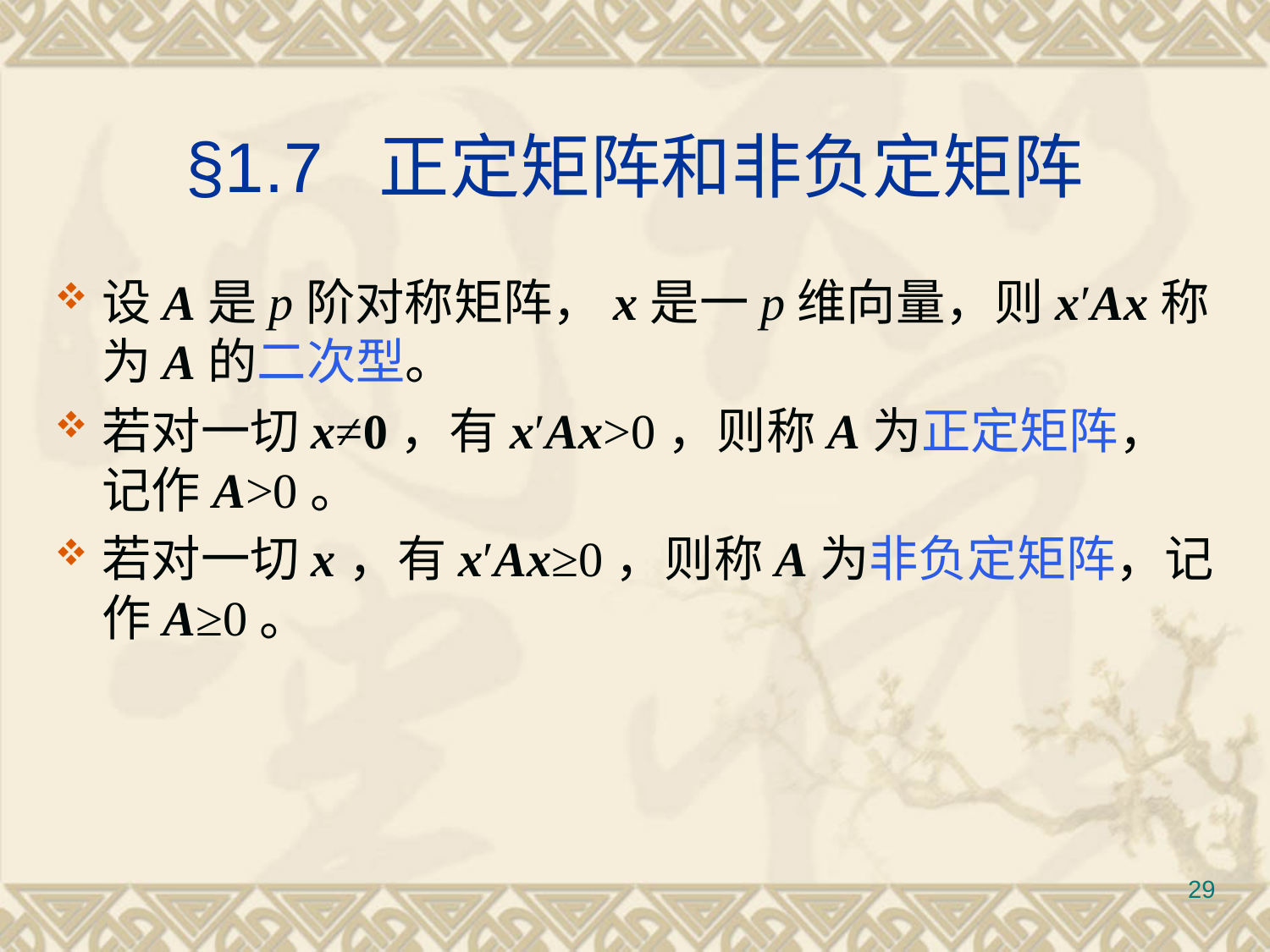

# §1.7  正定矩阵和非负定矩阵
设A是p阶对称矩阵，x是一p维向量，则x′Ax称为A的二次型。
若对一切x≠0，有x′Ax>0，则称A为正定矩阵，记作A>0。
若对一切x，有x′Ax≥0，则称A为非负定矩阵，记作A≥0。
29